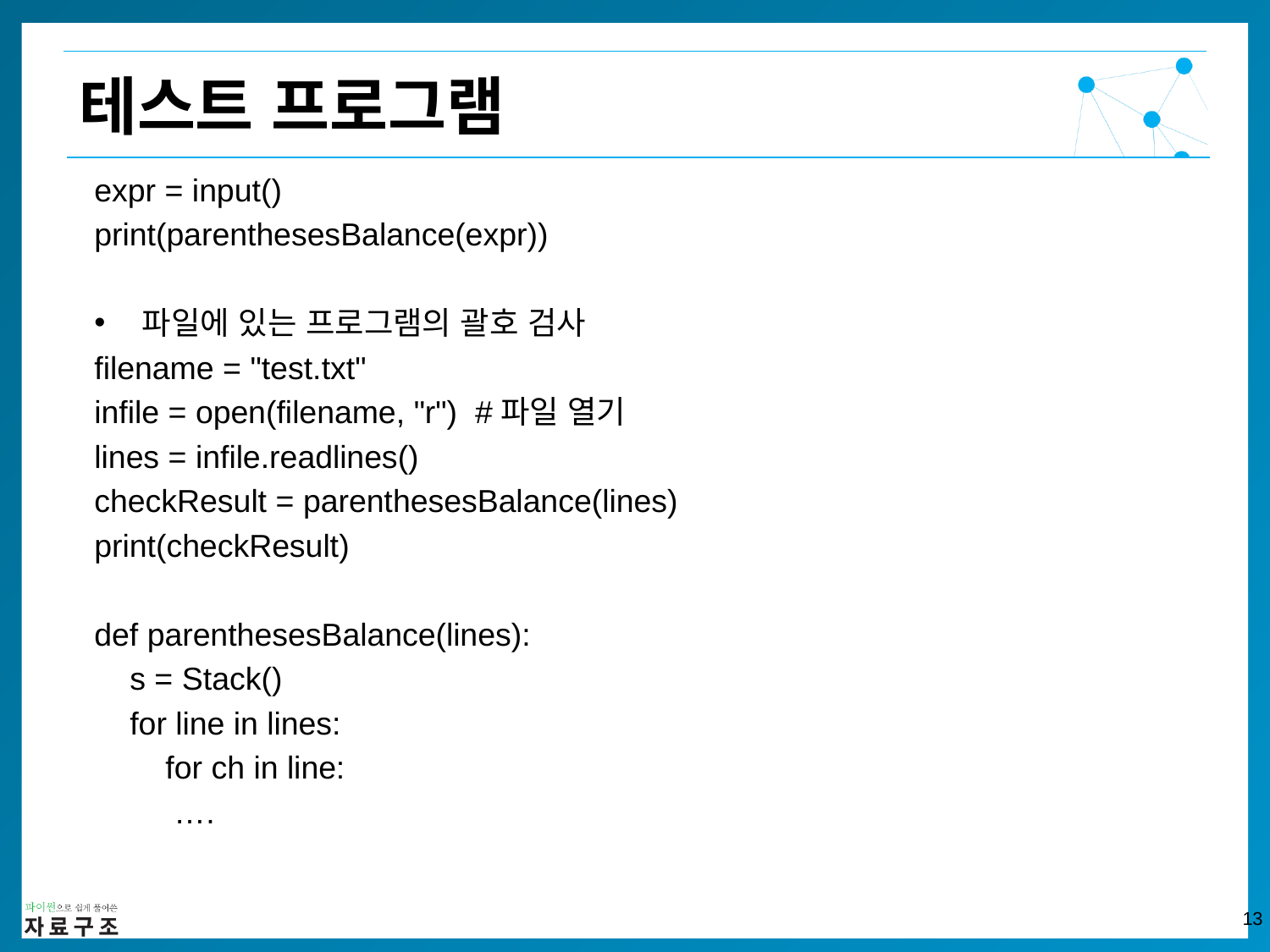

테스트 프로그램
expr = input()
print(parenthesesBalance(expr))

파일에 있는 프로그램의 괄호 검사
filename = "test.txt"
infile = open(filename, "r")  #파일 열기
lines = infile.readlines()
checkResult = parenthesesBalance(lines)
print(checkResult)

def parenthesesBalance(lines):
    s = Stack()
    for line in lines:
        for ch in line:
         ….